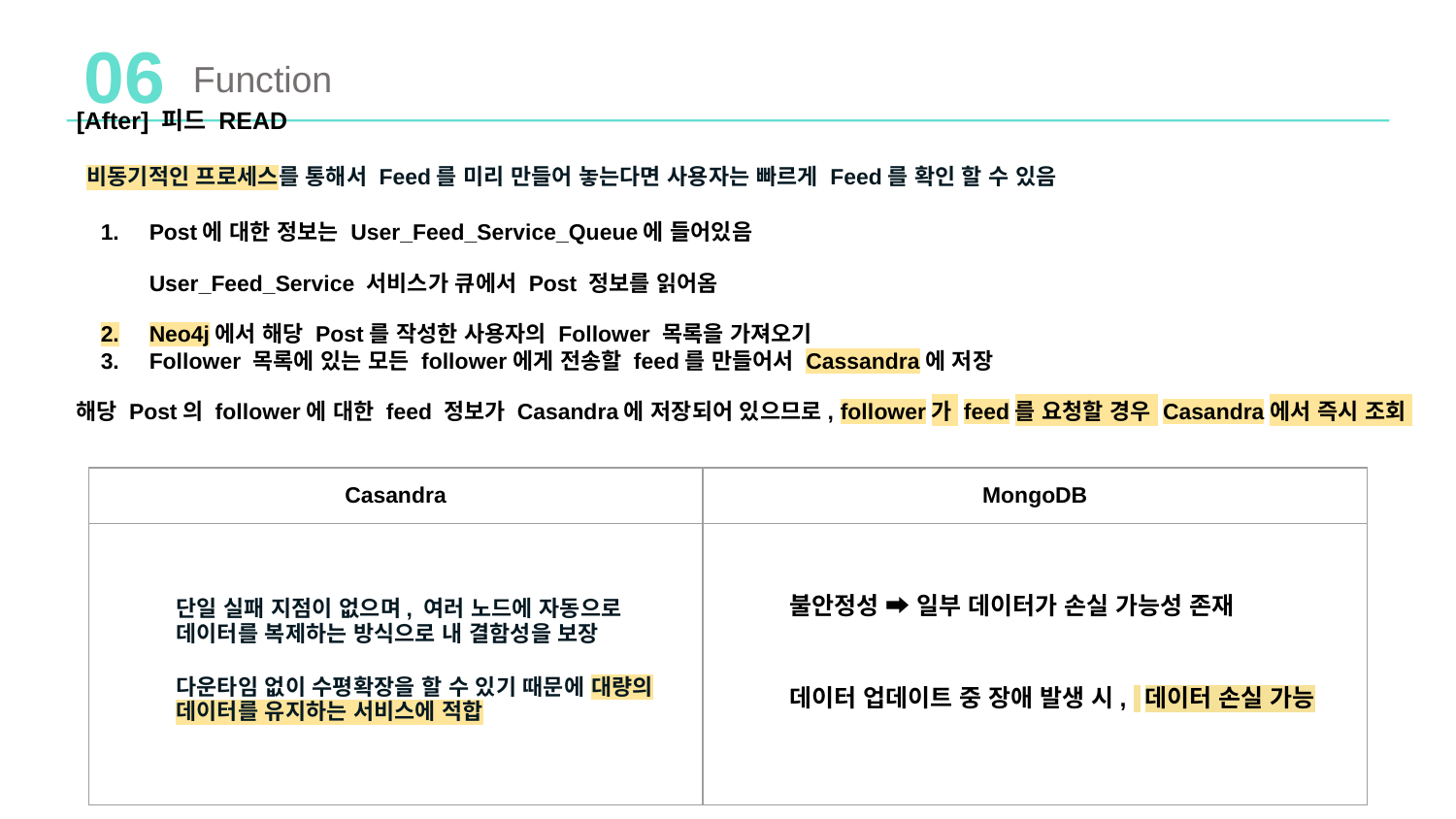

06
Function
[After] 피드 READ
 비동기적인 프로세스를 통해서 Feed를 미리 만들어 놓는다면 사용자는 빠르게 Feed를 확인 할 수 있음
Post에 대한 정보는 User_Feed_Service_Queue에 들어있음
User_Feed_Service 서비스가 큐에서 Post 정보를 읽어옴
Neo4j에서 해당 Post를 작성한 사용자의 Follower 목록을 가져오기
Follower 목록에 있는 모든 follower에게 전송할 feed를 만들어서 Cassandra에 저장
해당 Post의 follower에 대한 feed 정보가 Casandra에 저장되어 있으므로, follower가 feed를 요청할 경우 Casandra에서 즉시 조회

| Casandra | MongoDB |
| --- | --- |
| 단일 실패 지점이 없으며, 여러 노드에 자동으로 데이터를 복제하는 방식으로 내 결함성을 보장 다운타임 없이 수평확장을 할 수 있기 때문에 대량의 데이터를 유지하는 서비스에 적합 | 불안정성 ➡️ 일부 데이터가 손실 가능성 존재 데이터 업데이트 중 장애 발생 시, 데이터 손실 가능 |